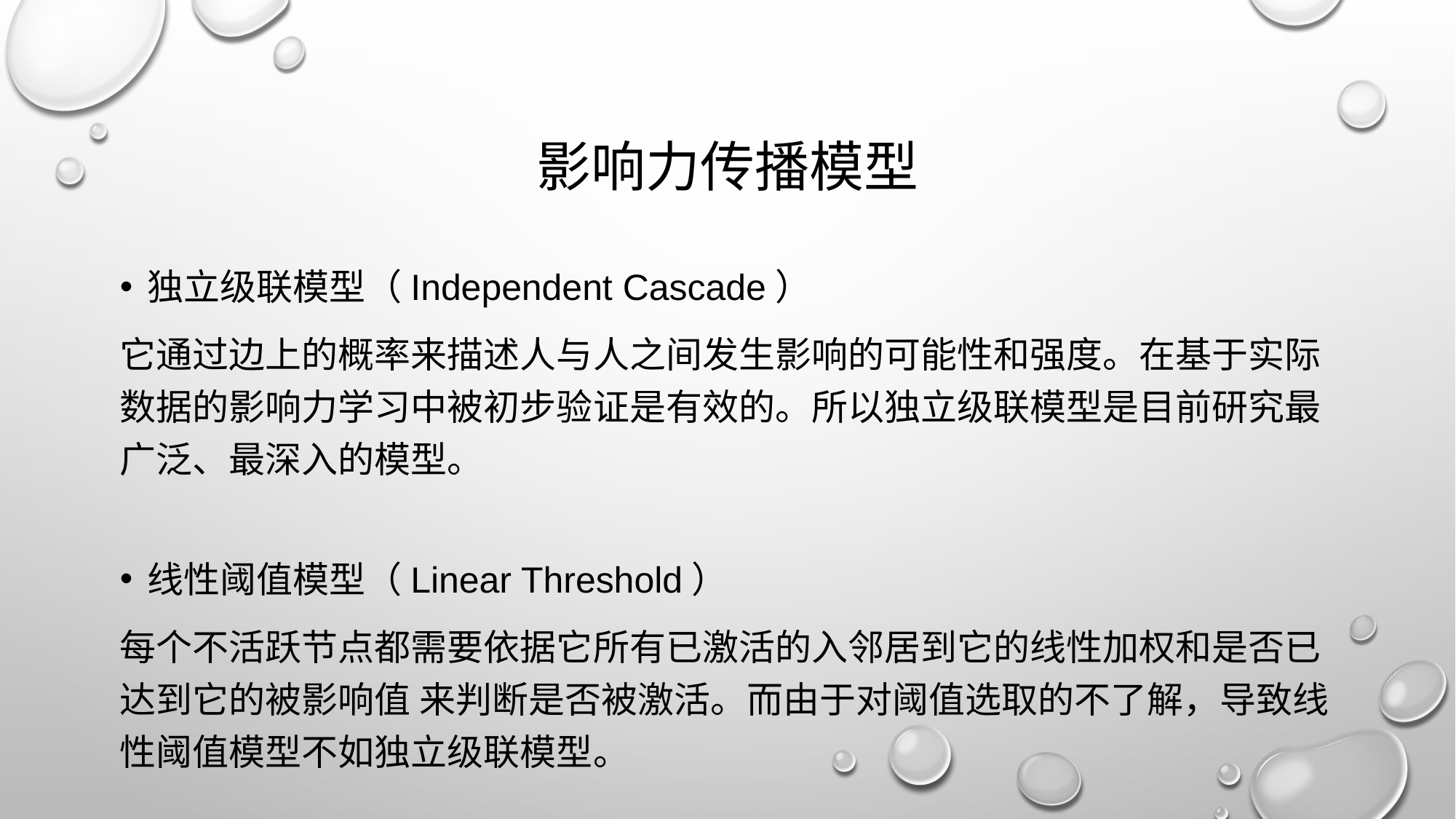

# 影响力传播模型
独立级联模型（Independent Cascade）
它通过边上的概率来描述人与人之间发生影响的可能性和强度。在基于实际数据的影响力学习中被初步验证是有效的。所以独立级联模型是目前研究最广泛、最深入的模型。
线性阈值模型（Linear Threshold）
每个不活跃节点都需要依据它所有已激活的入邻居到它的线性加权和是否已达到它的被影响值 来判断是否被激活。而由于对阈值选取的不了解，导致线性阈值模型不如独立级联模型。